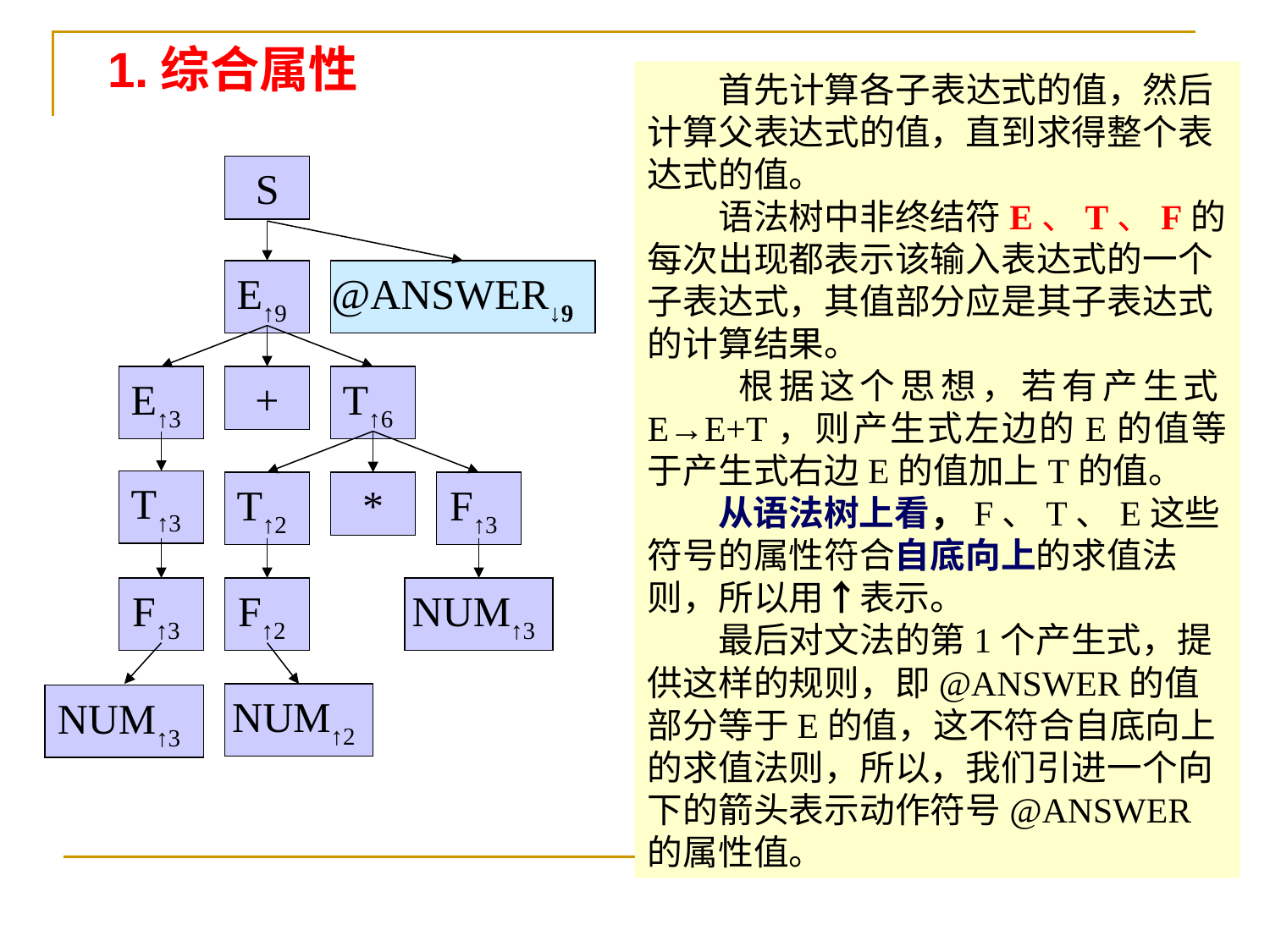

# 1.综合属性
        首先计算各子表达式的值，然后计算父表达式的值，直到求得整个表达式的值。
　　语法树中非终结符E、T、F的每次出现都表示该输入表达式的一个子表达式，其值部分应是其子表达式的计算结果。
      根据这个思想，若有产生式E→E+T，则产生式左边的E的值等于产生式右边E的值加上T的值。
　　从语法树上看，F、T、E这些符号的属性符合自底向上的求值法则，所以用↑表示。
　　最后对文法的第1个产生式，提供这样的规则，即@ANSWER的值部分等于E的值，这不符合自底向上的求值法则，所以，我们引进一个向下的箭头表示动作符号@ANSWER的属性值。

S
E↑9
@ANSWER↓9
E↑3
+
T↑6
T↑3
T↑2
*
F↑3
F↑3
F↑2
NUM↑3
NUM↑2

NUM↑3
25